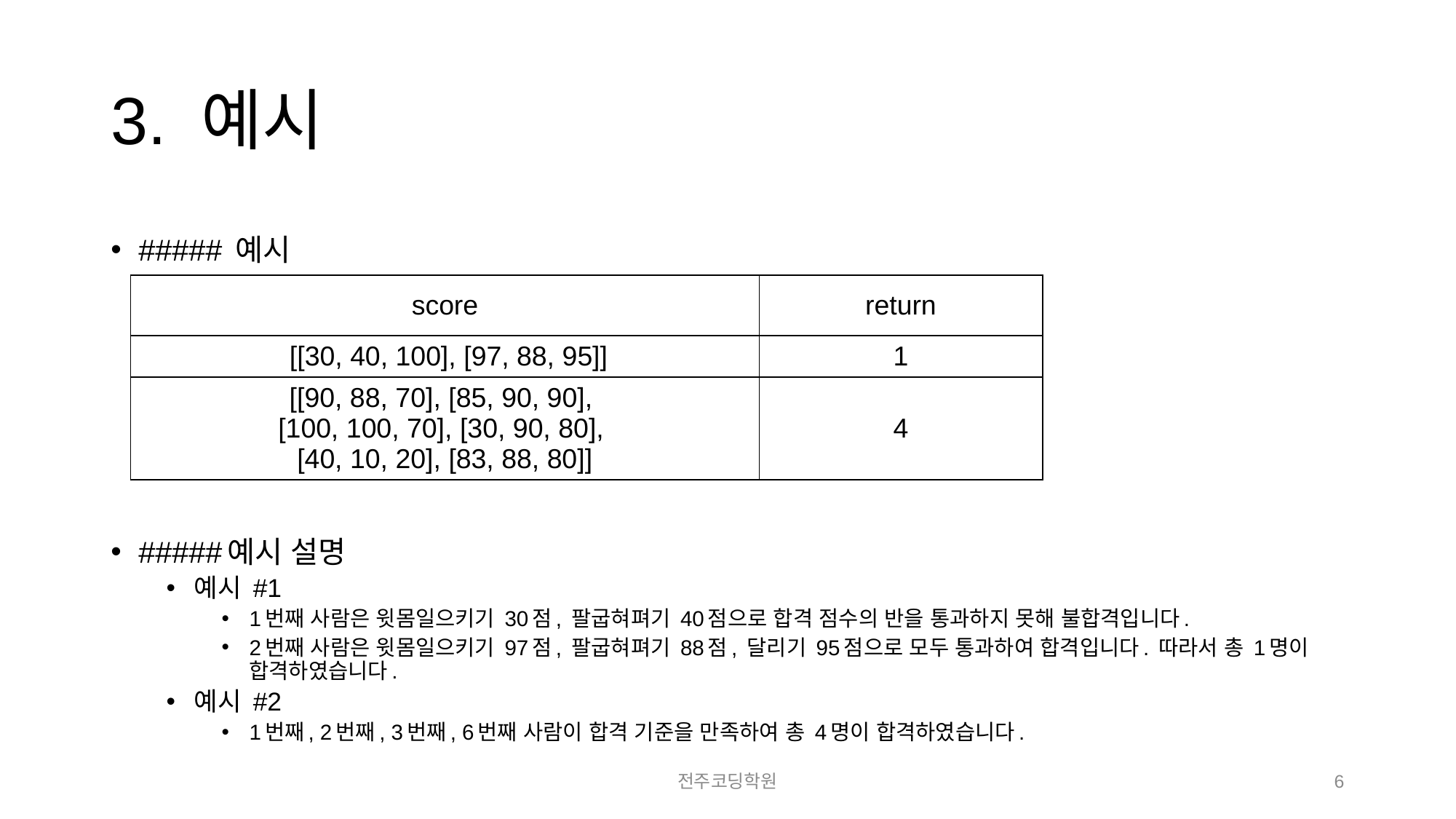

# 3. 예시
##### 예시

#####예시 설명
예시 #1
1번째 사람은 윗몸일으키기 30점, 팔굽혀펴기 40점으로 합격 점수의 반을 통과하지 못해 불합격입니다.
2번째 사람은 윗몸일으키기 97점, 팔굽혀펴기 88점, 달리기 95점으로 모두 통과하여 합격입니다. 따라서 총 1명이 합격하였습니다.
예시 #2
1번째, 2번째, 3번째, 6번째 사람이 합격 기준을 만족하여 총 4명이 합격하였습니다.

| score | return |
| --- | --- |
| [[30, 40, 100], [97, 88, 95]] | 1 |
| [[90, 88, 70], [85, 90, 90], [100, 100, 70], [30, 90, 80], [40, 10, 20], [83, 88, 80]] | 4 |
전주코딩학원
6